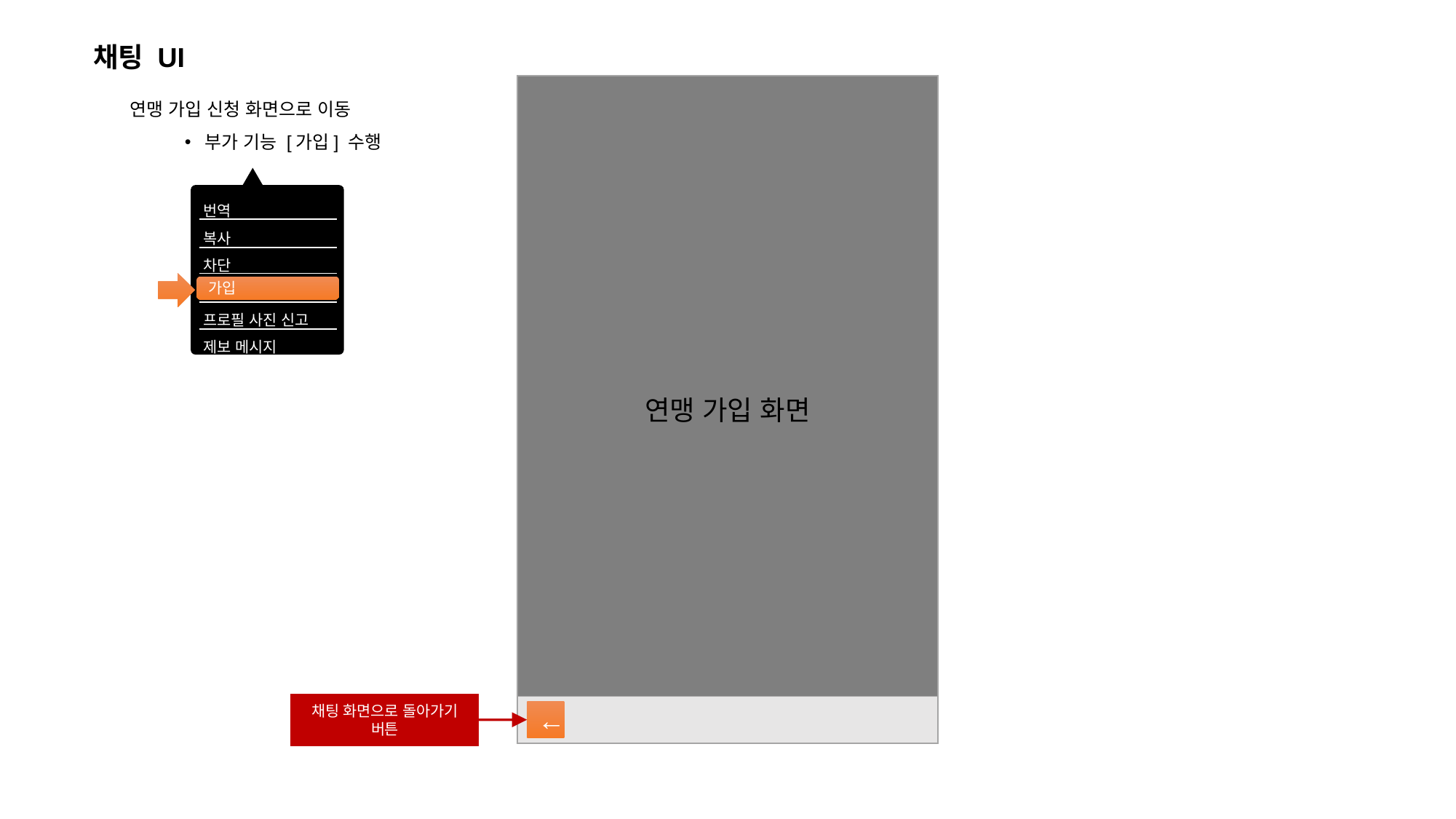

채팅 UI
연맹 가입 화면
연맹 가입 신청 화면으로 이동
부가 기능 [가입] 수행

번역
복사
차단
가입
프로필 사진 신고
제보 메시지

가입
채팅 화면으로 돌아가기
버튼

←